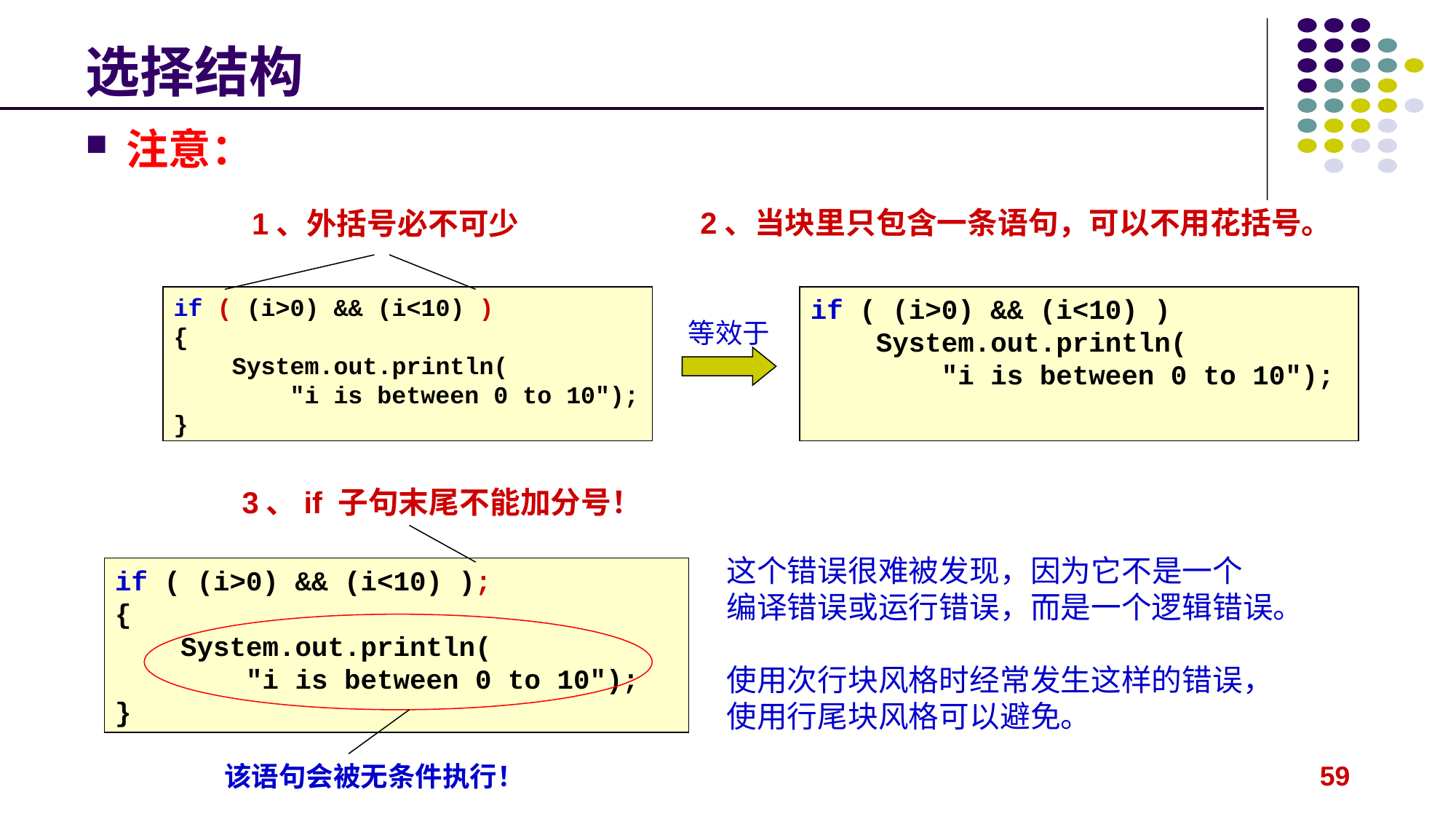

# 选择结构
注意：

2、当块里只包含一条语句，可以不用花括号。
1、外括号必不可少

if ( (i>0) && (i<10) )
{
    System.out.println(
        "i is between 0 to 10");
}
if ( (i>0) && (i<10) )
    System.out.println(
        "i is between 0 to 10");
等效于

3、if 子句末尾不能加分号！

这个错误很难被发现，因为它不是一个
编译错误或运行错误，而是一个逻辑错误。

使用次行块风格时经常发生这样的错误，
使用行尾块风格可以避免。

if ( (i>0) && (i<10) );
{
    System.out.println(
        "i is between 0 to 10");
}

该语句会被无条件执行！